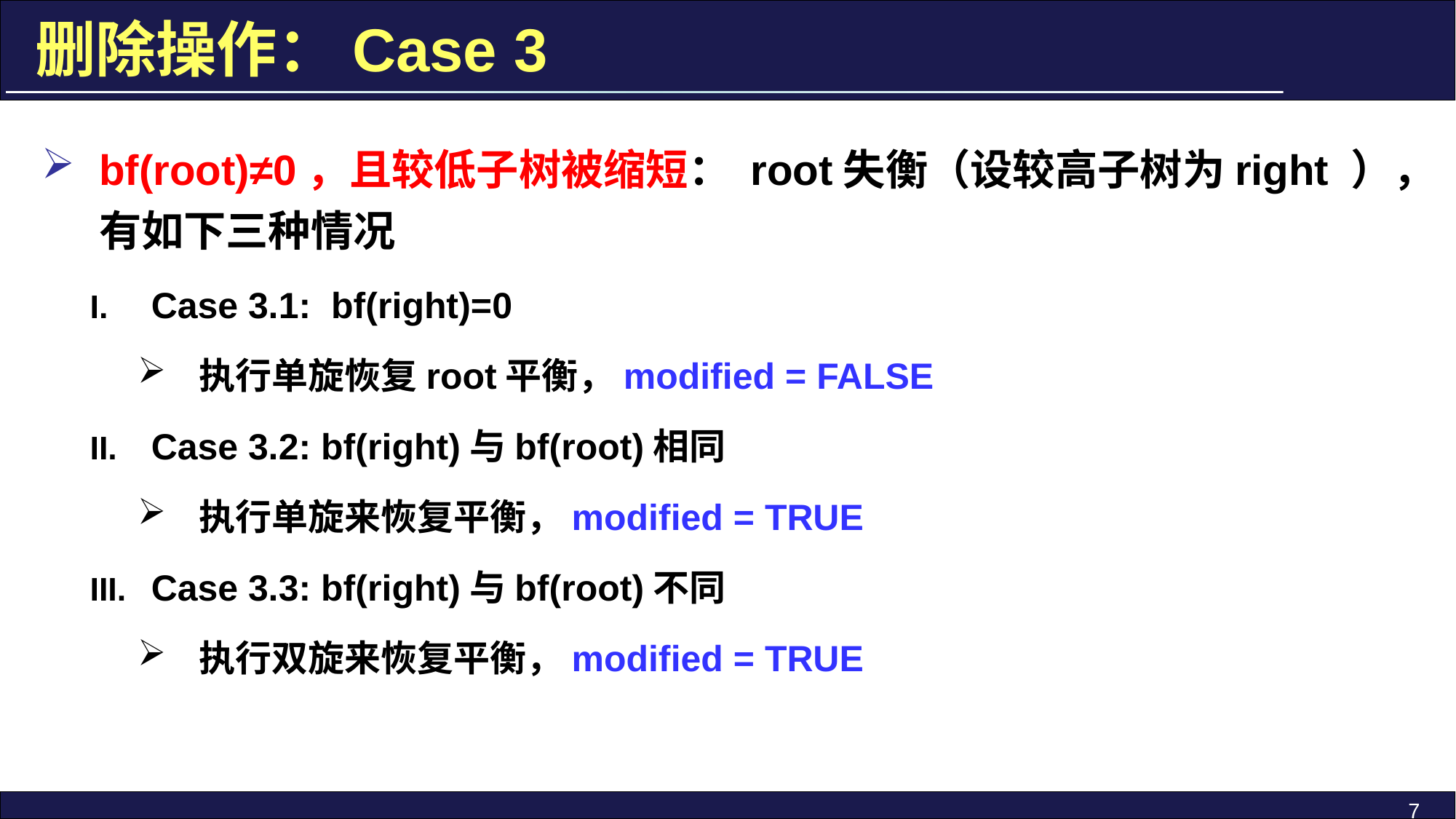

# 删除操作：Case 3
bf(root)≠0，且较低子树被缩短： root失衡（设较高子树为right ），有如下三种情况
Case 3.1:  bf(right)=0
执行单旋恢复root平衡，modified = FALSE
Case 3.2: bf(right)与bf(root)相同
执行单旋来恢复平衡，modified = TRUE
Case 3.3: bf(right)与bf(root)不同
执行双旋来恢复平衡，modified = TRUE
7